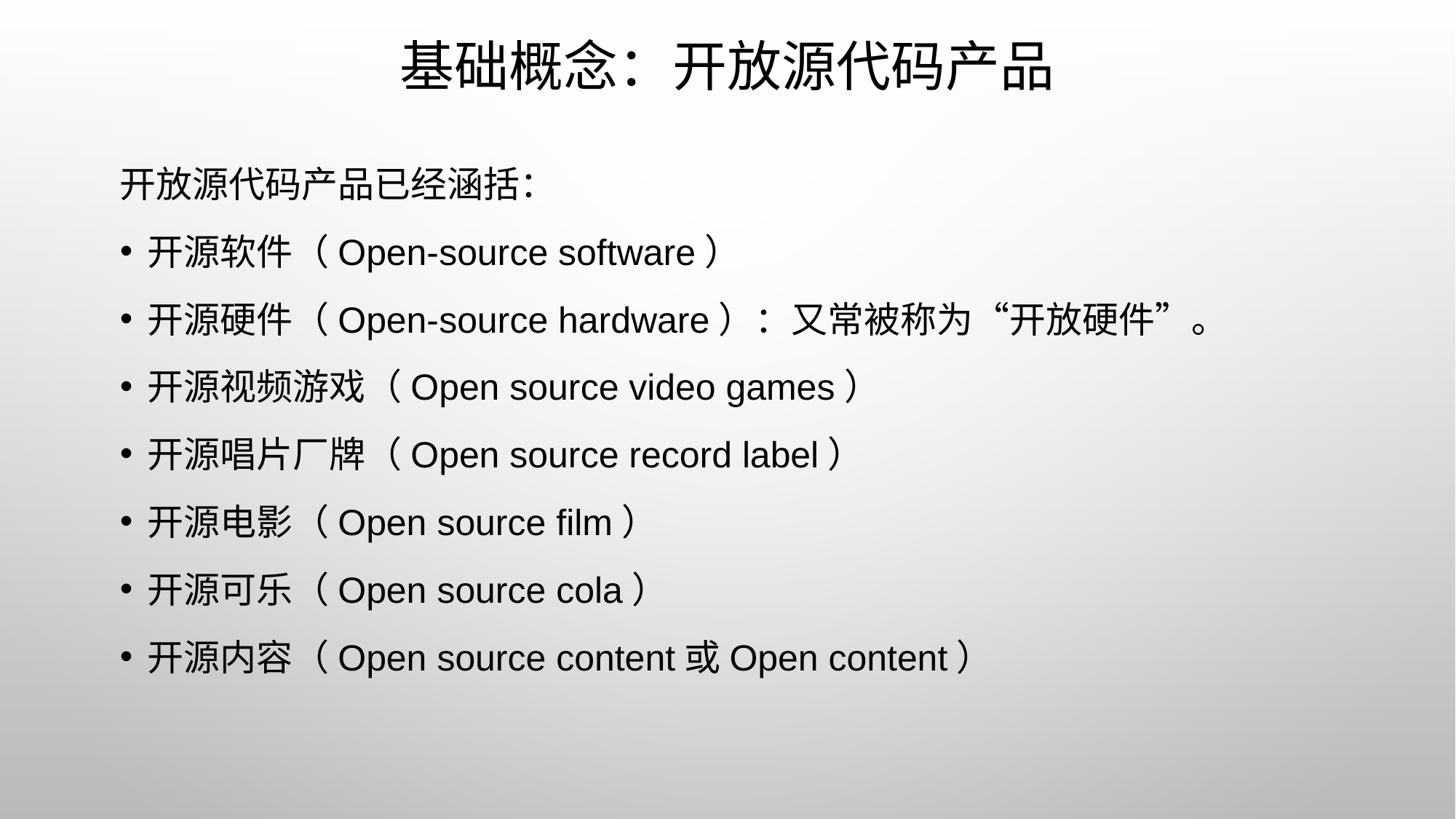

# 基础概念：开放源代码产品
开放源代码产品已经涵括：
开源软件（Open-source software）
开源硬件（Open-source hardware）：又常被称为“开放硬件”。
开源视频游戏（Open source video games）
开源唱片厂牌（Open source record label）
开源电影（Open source film）
开源可乐（Open source cola）
开源内容（Open source content或Open content）